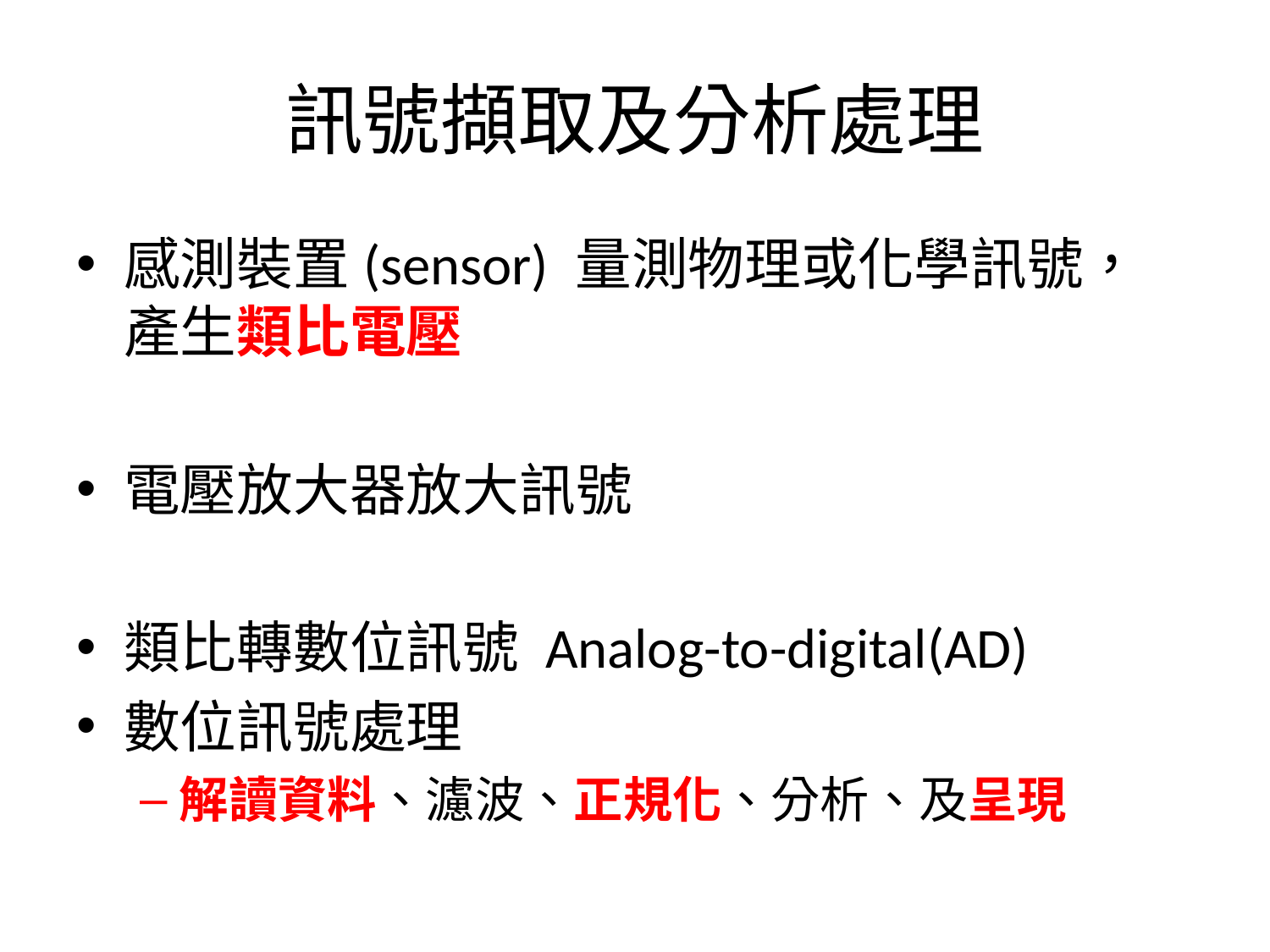

# 訊號擷取及分析處理
感測裝置(sensor) 量測物理或化學訊號，產生類比電壓

電壓放大器放大訊號

類比轉數位訊號 Analog-to-digital(AD)
數位訊號處理
解讀資料、濾波、正規化、分析、及呈現